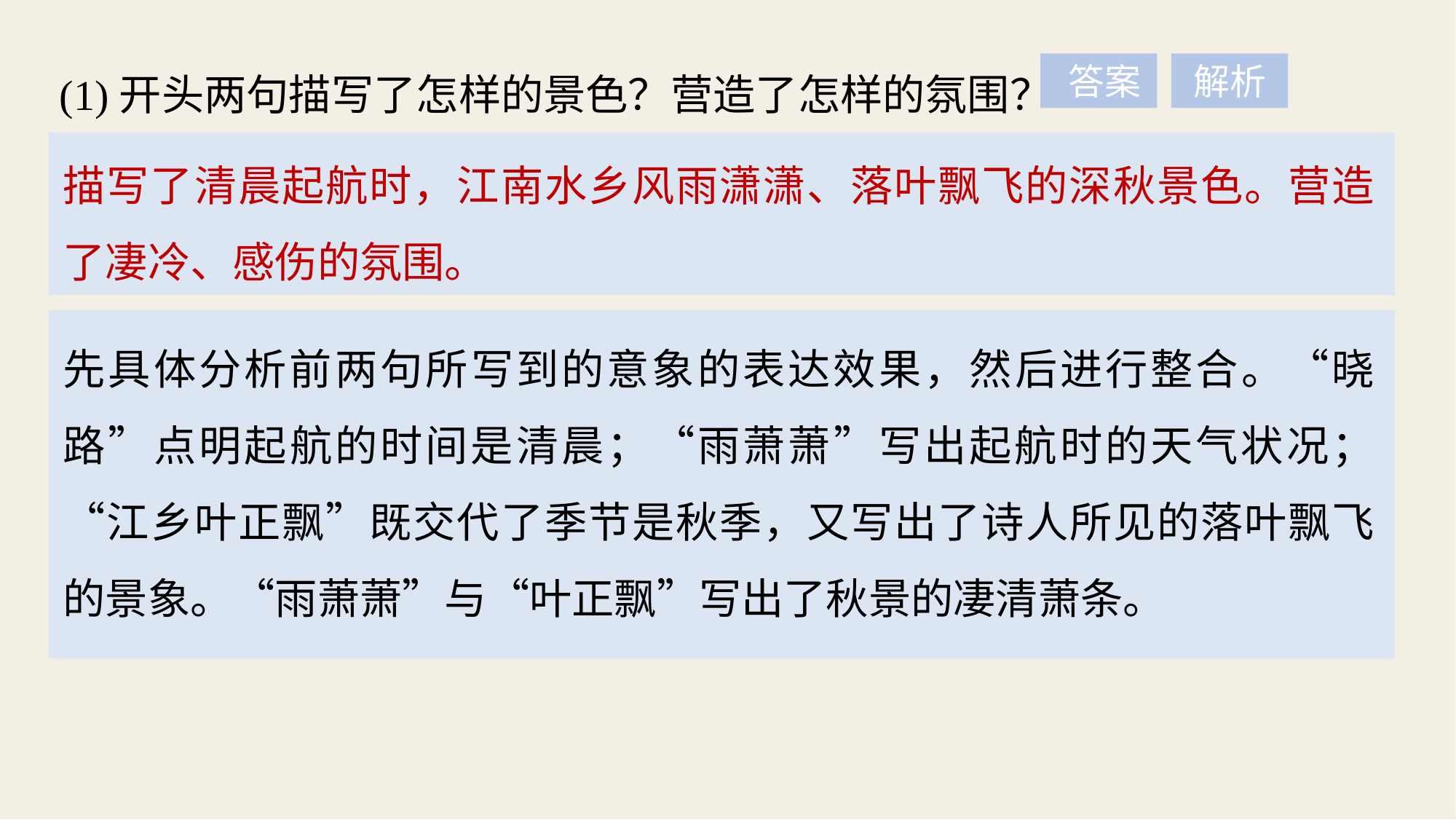

(1)开头两句描写了怎样的景色？营造了怎样的氛围？
解析
 答案
描写了清晨起航时，江南水乡风雨潇潇、落叶飘飞的深秋景色。营造了凄冷、感伤的氛围。

先具体分析前两句所写到的意象的表达效果，然后进行整合。“晓路”点明起航的时间是清晨；“雨萧萧”写出起航时的天气状况；“江乡叶正飘”既交代了季节是秋季，又写出了诗人所见的落叶飘飞的景象。“雨萧萧”与“叶正飘”写出了秋景的凄清萧条。